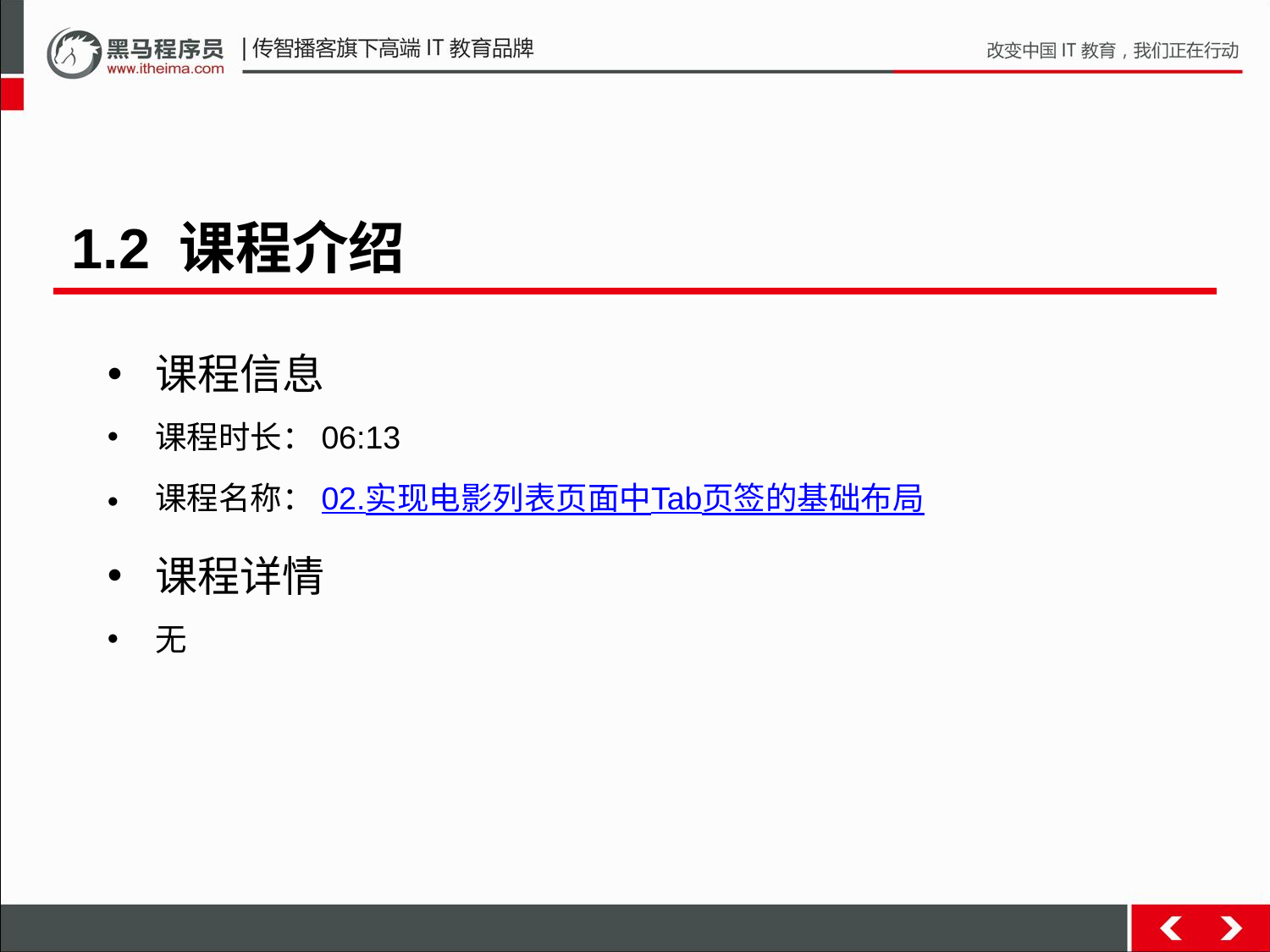

1.2 课程介绍
课程信息
课程时长：06:13
课程名称：02.实现电影列表页面中Tab页签的基础布局
课程详情
无